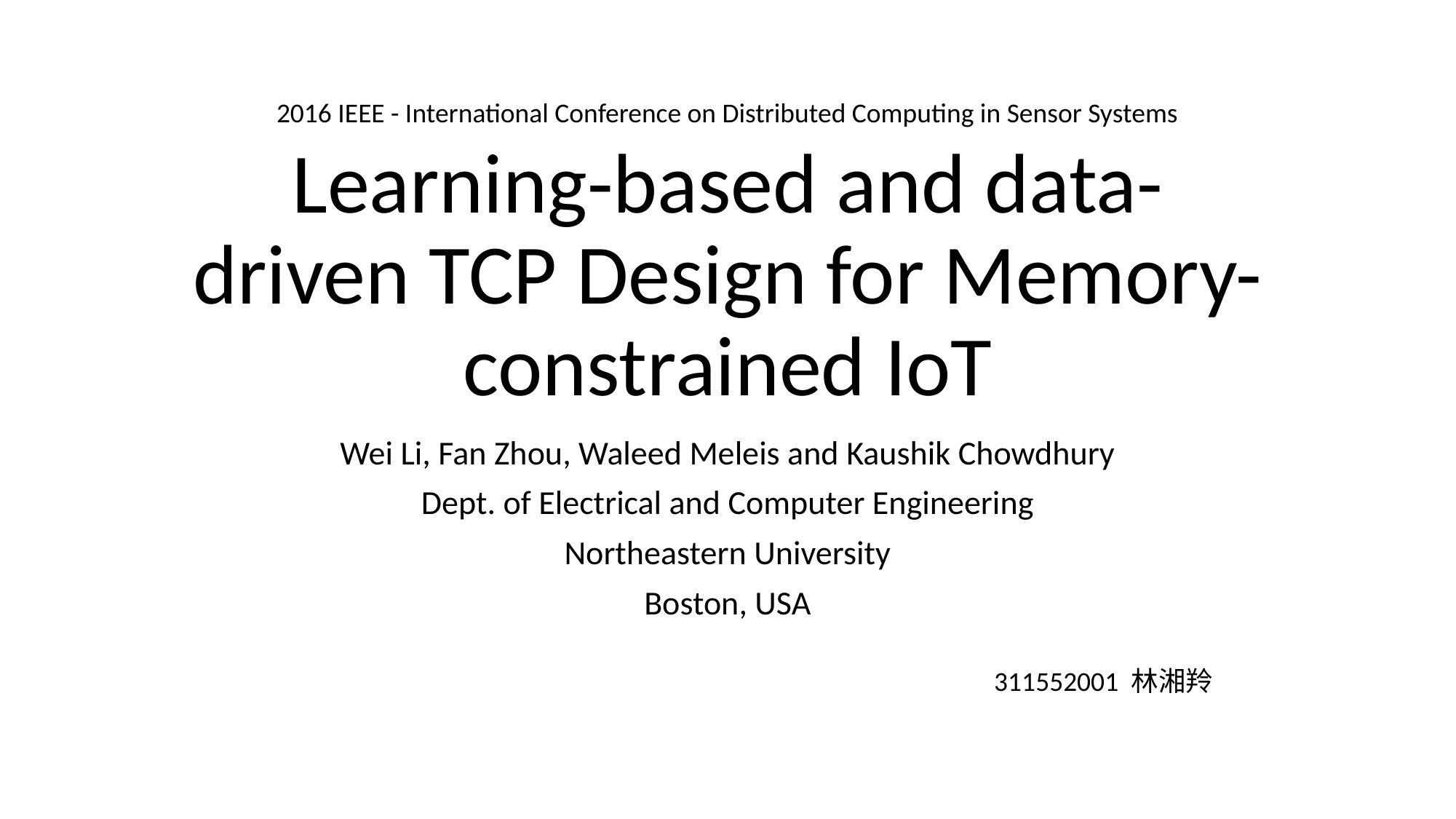

2016 IEEE - International Conference on Distributed Computing in Sensor Systems
# Learning-based and data-driven TCP Design for Memory-constrained IoT
Wei Li, Fan Zhou, Waleed Meleis and Kaushik Chowdhury
Dept. of Electrical and Computer Engineering
Northeastern University
Boston, USA
311552001 林湘羚